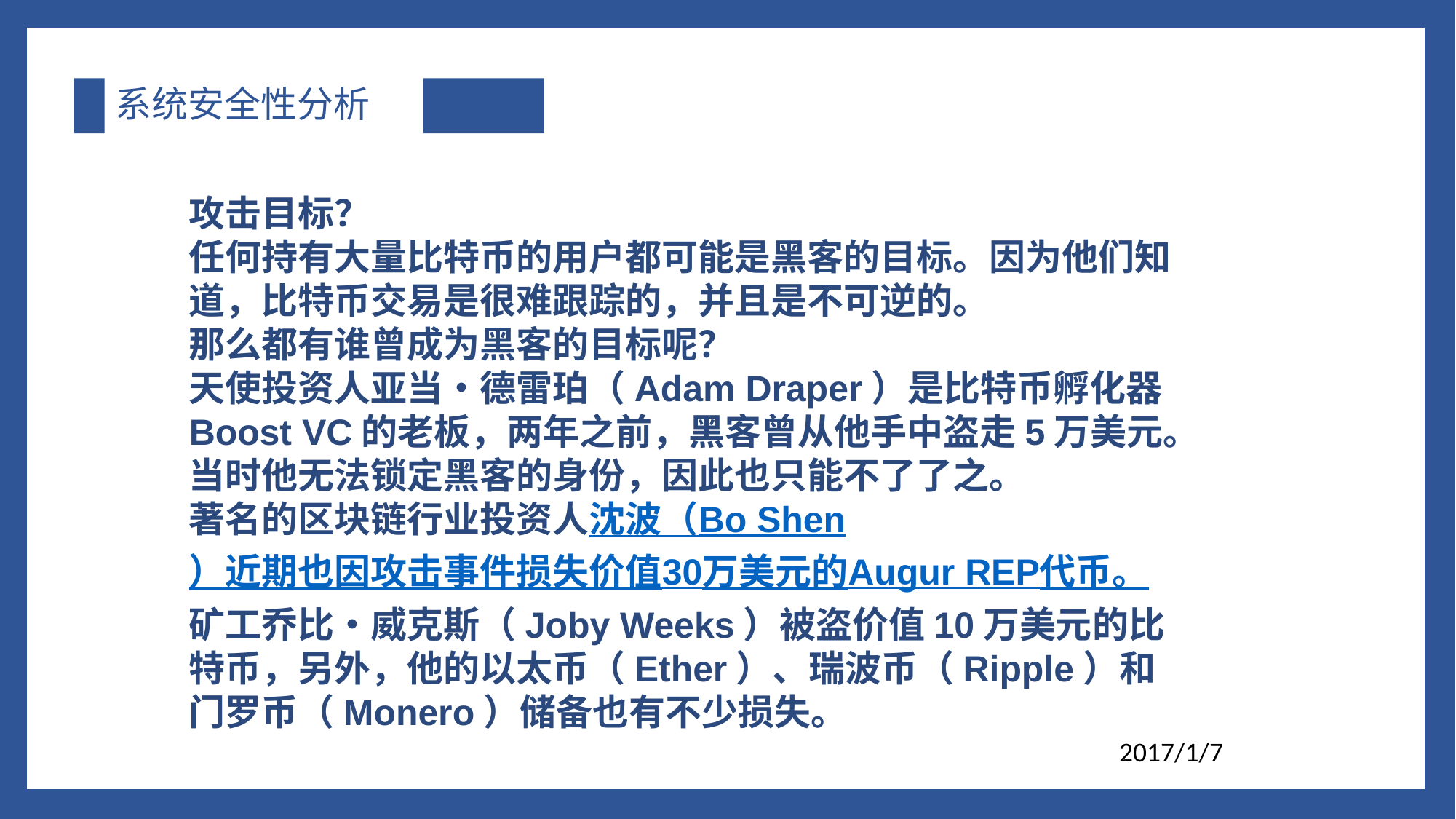

# 系统安全性分析
攻击目标？
任何持有大量比特币的用户都可能是黑客的目标。因为他们知道，比特币交易是很难跟踪的，并且是不可逆的。
那么都有谁曾成为黑客的目标呢？
天使投资人亚当•德雷珀（Adam Draper）是比特币孵化器Boost VC的老板，两年之前，黑客曾从他手中盗走5万美元。当时他无法锁定黑客的身份，因此也只能不了了之。
著名的区块链行业投资人沈波（Bo Shen）近期也因攻击事件损失价值30万美元的Augur REP代币。
矿工乔比•威克斯（Joby Weeks）被盗价值10万美元的比特币，另外，他的以太币（Ether）、瑞波币（Ripple）和门罗币（Monero）储备也有不少损失。
2017/1/7